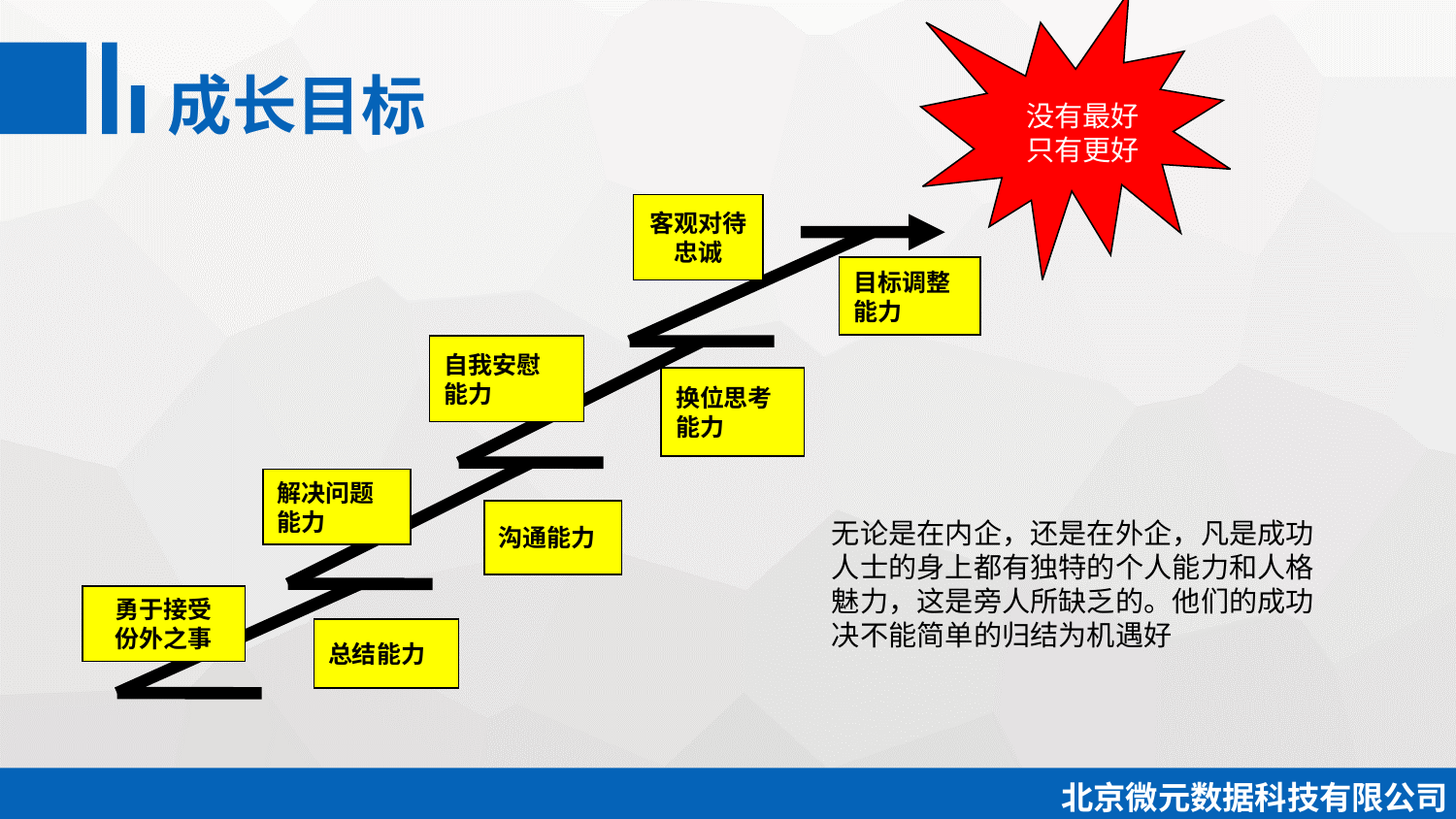

成长目标
没有最好只有更好
客观对待
忠诚

目标调整
能力
自我安慰
能力

换位思考
能力

解决问题
能力
沟通能力
无论是在内企，还是在外企，凡是成功人士的身上都有独特的个人能力和人格魅力，这是旁人所缺乏的。他们的成功决不能简单的归结为机遇好

勇于接受
份外之事
总结能力

北京微元数据科技有限公司